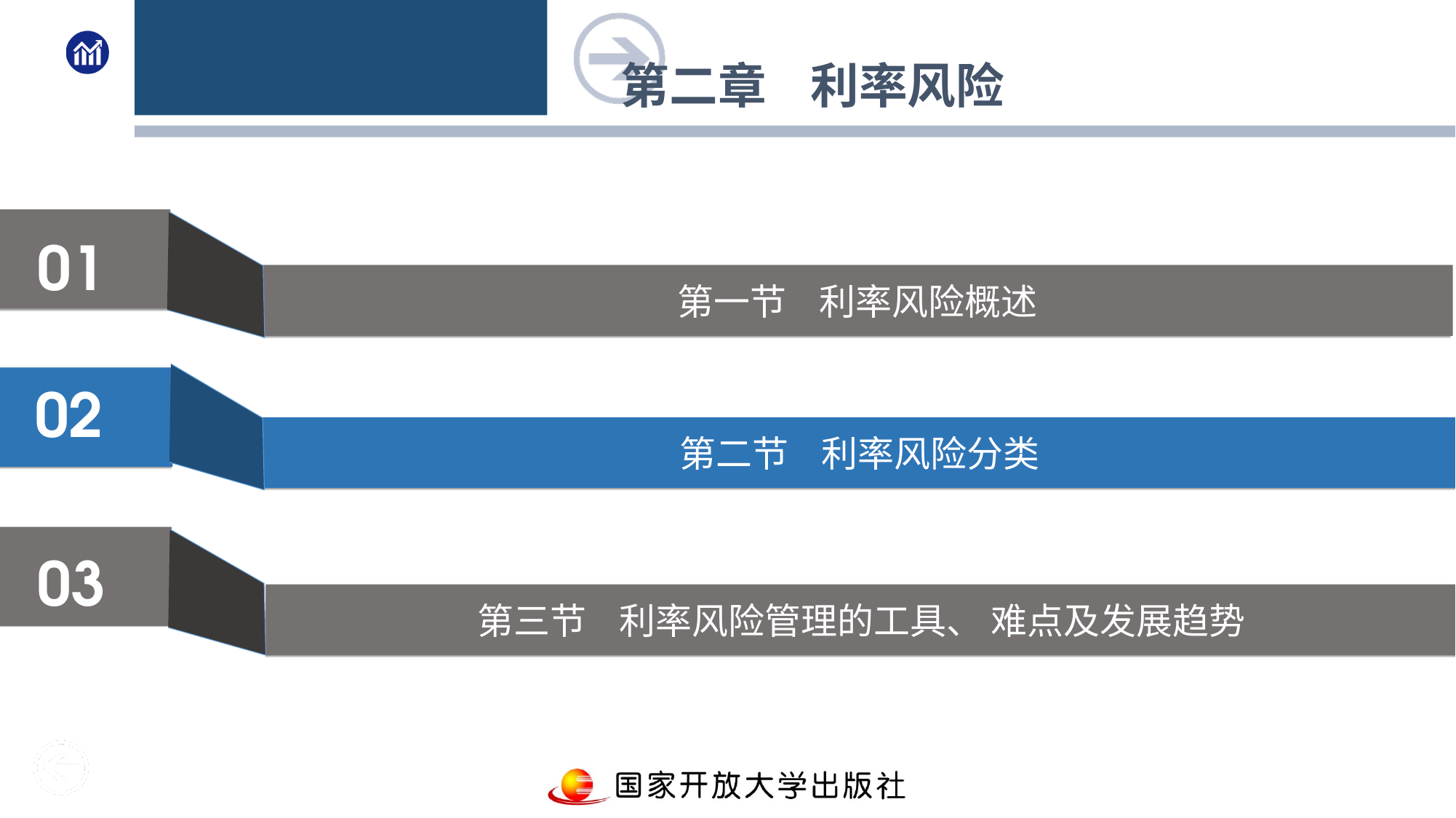

第二章    利率风险

01

第一节    利率风险概述

02
第二节    利率风险分类

03
第三节    利率风险管理的工具、 难点及发展趋势